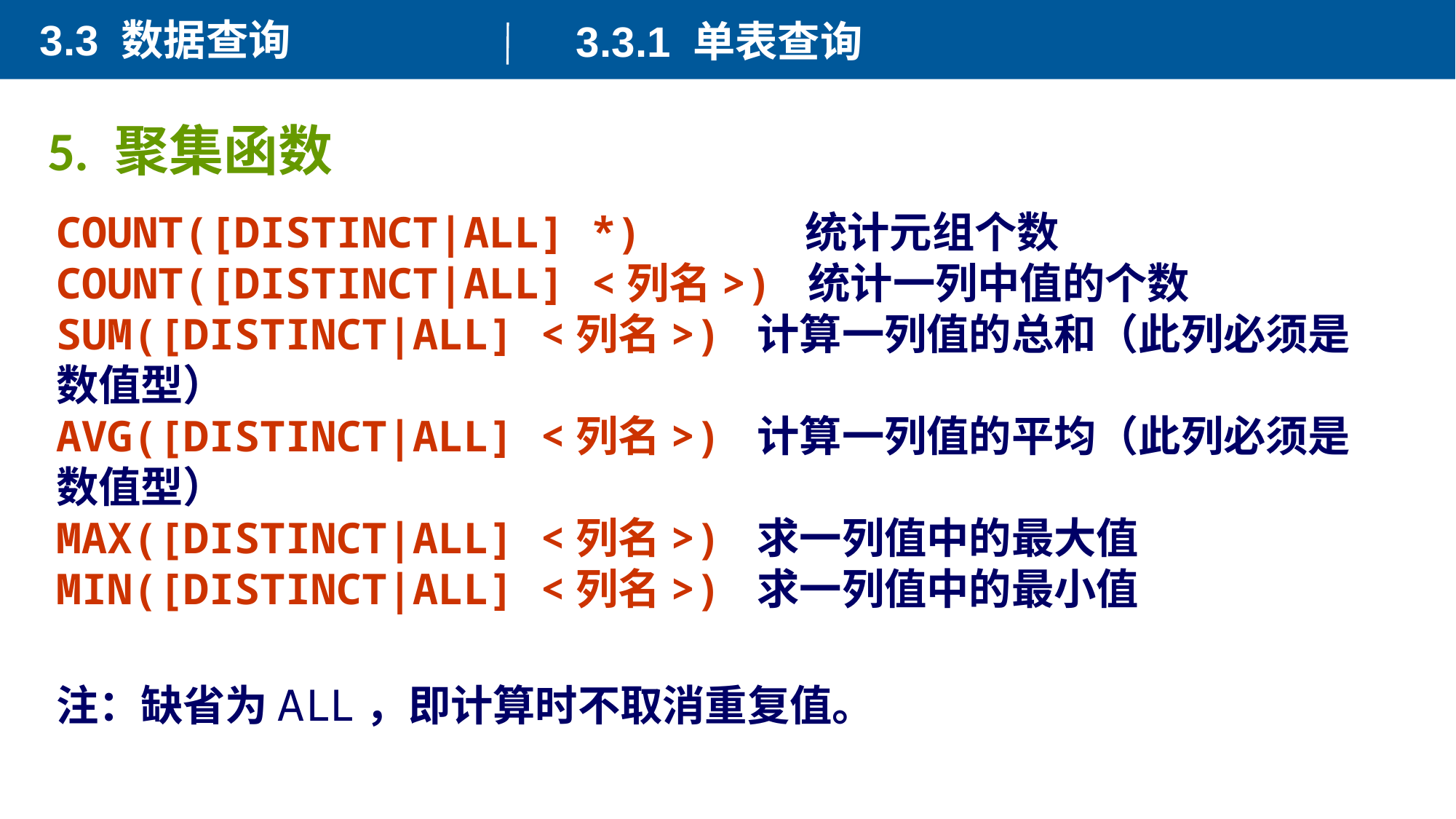

3.3 数据查询
3.3.1 单表查询
5. 聚集函数
COUNT([DISTINCT|ALL] *)      统计元组个数
COUNT([DISTINCT|ALL] <列名>) 统计一列中值的个数
SUM([DISTINCT|ALL] <列名>) 计算一列值的总和（此列必须是数值型）
AVG([DISTINCT|ALL] <列名>) 计算一列值的平均（此列必须是数值型）
MAX([DISTINCT|ALL] <列名>) 求一列值中的最大值
MIN([DISTINCT|ALL] <列名>) 求一列值中的最小值
注：缺省为ALL，即计算时不取消重复值。